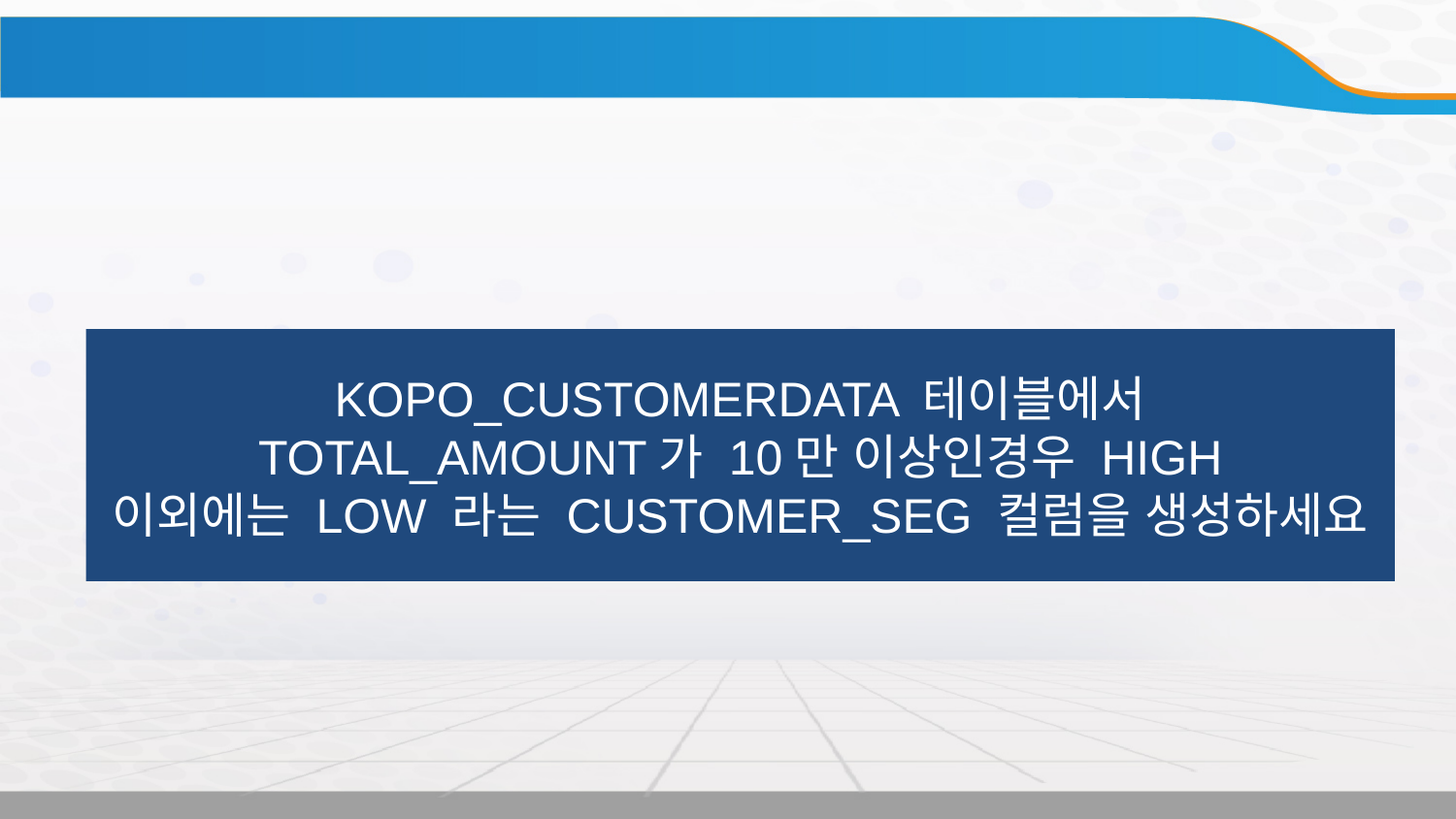

KOPO_CUSTOMERDATA 테이블에서
TOTAL_AMOUNT가 10만 이상인경우 HIGH
이외에는 LOW 라는 CUSTOMER_SEG 컬럼을 생성하세요